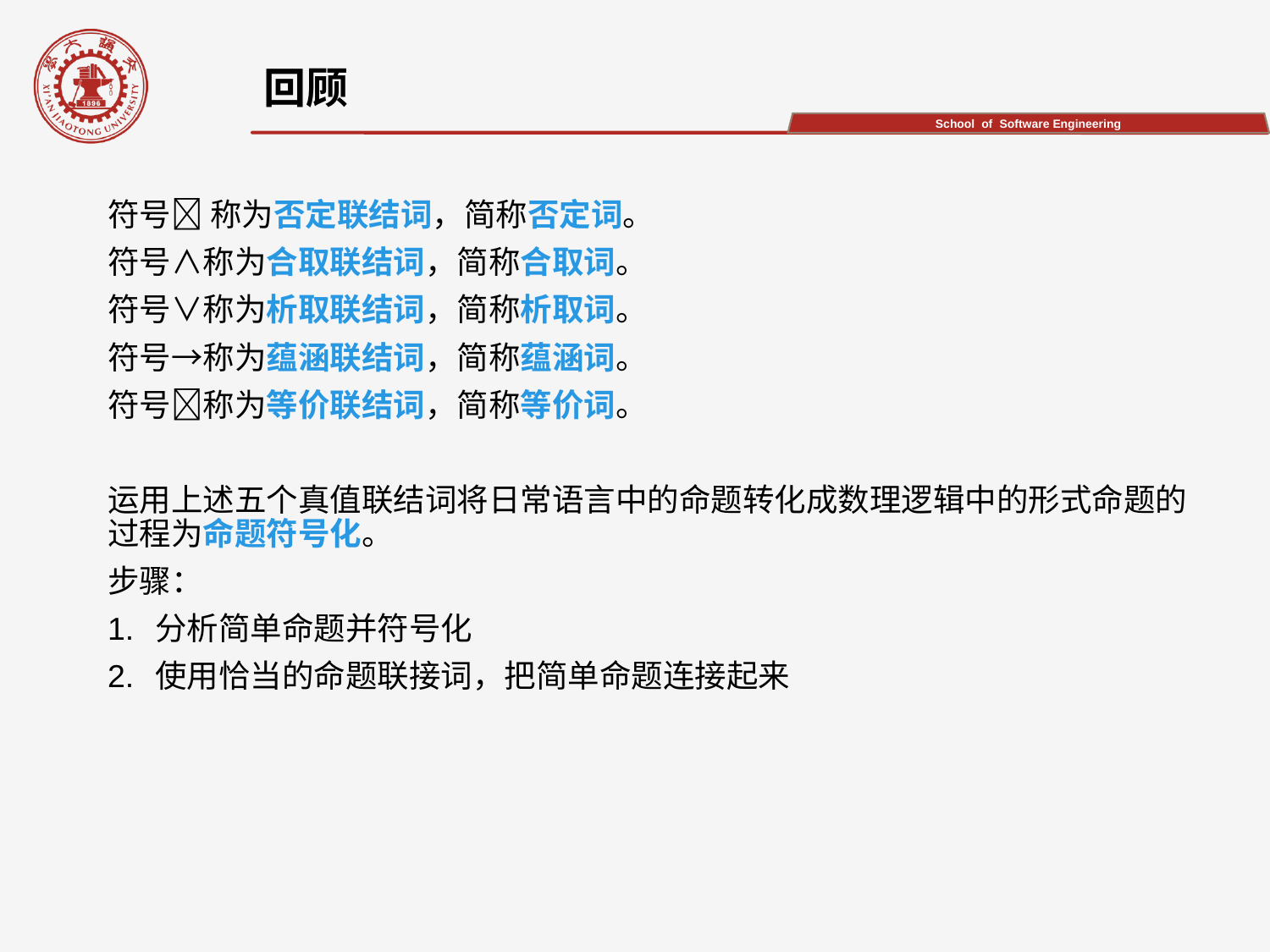

回顾
符号¬ 称为否定联结词，简称否定词。
符号∧称为合取联结词，简称合取词。
符号∨称为析取联结词，简称析取词。
符号→称为蕴涵联结词，简称蕴涵词。
符号↔称为等价联结词，简称等价词。

运用上述五个真值联结词将日常语言中的命题转化成数理逻辑中的形式命题的过程为命题符号化。
步骤：
分析简单命题并符号化
使用恰当的命题联接词，把简单命题连接起来